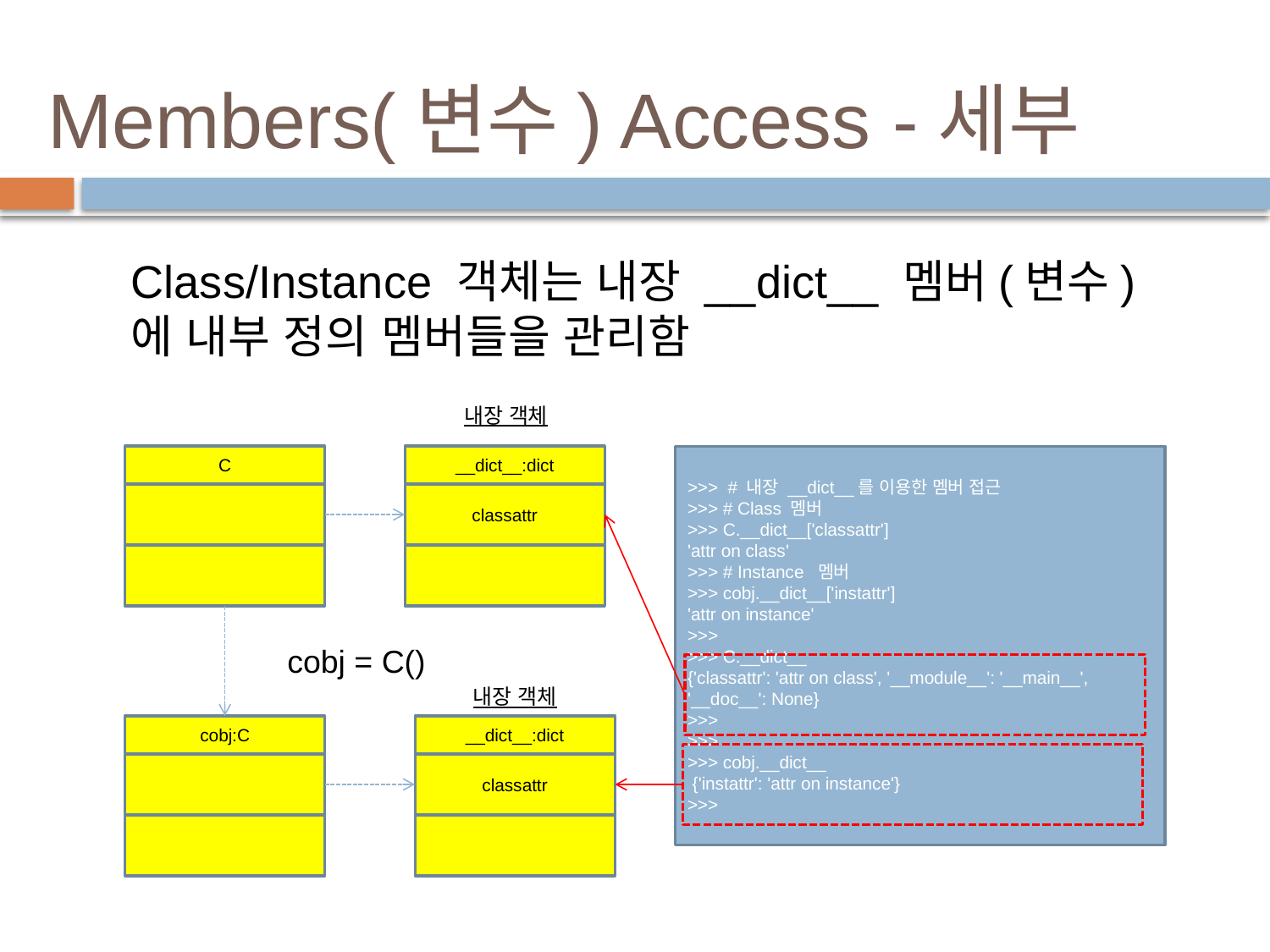

# Members(변수) Access -세부
Class/Instance 객체는 내장 __dict__ 멤버(변수)에 내부 정의 멤버들을 관리함
내장 객체
C

__dict__:dict
classattr

>>>  # 내장 __dict__를 이용한 멤버 접근
>>> # Class 멤버
>>> C.__dict__['classattr']
'attr on class'
>>> # Instance  멤버
>>> cobj.__dict__['instattr']
'attr on instance'
>>>
>>> C.__dict__
{'classattr': 'attr on class', '__module__': '__main__', '__doc__': None}
>>>
>>>
>>> cobj.__dict__
 {'instattr': 'attr on instance'}
>>>
cobj = C()

내장 객체
cobj:C

__dict__:dict
classattr